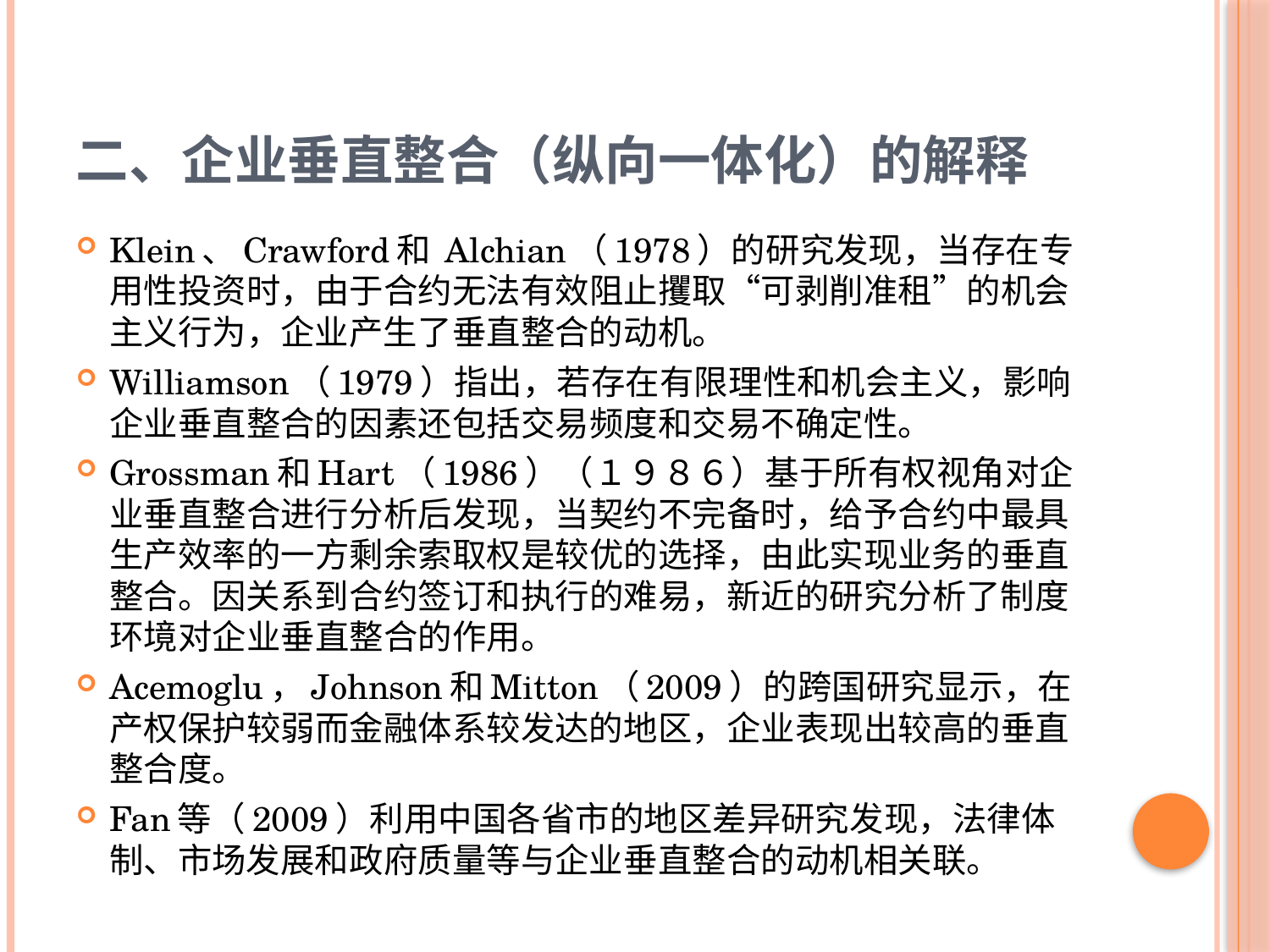

# 二、企业垂直整合（纵向一体化）的解释
Klein、Crawford和 Alchian（1978）的研究发现，当存在专用性投资时，由于合约无法有效阻止攫取“可剥削准租”的机会主义行为，企业产生了垂直整合的动机。
Williamson（1979）指出，若存在有限理性和机会主义，影响企业垂直整合的因素还包括交易频度和交易不确定性。
Grossman和Hart（1986）（１９８６）基于所有权视角对企业垂直整合进行分析后发现，当契约不完备时，给予合约中最具生产效率的一方剩余索取权是较优的选择，由此实现业务的垂直整合。因关系到合约签订和执行的难易，新近的研究分析了制度环境对企业垂直整合的作用。
Acemoglu，Johnson和Mitton（2009）的跨国研究显示，在产权保护较弱而金融体系较发达的地区，企业表现出较高的垂直整合度。
Fan等（2009）利用中国各省市的地区差异研究发现，法律体制、市场发展和政府质量等与企业垂直整合的动机相关联。